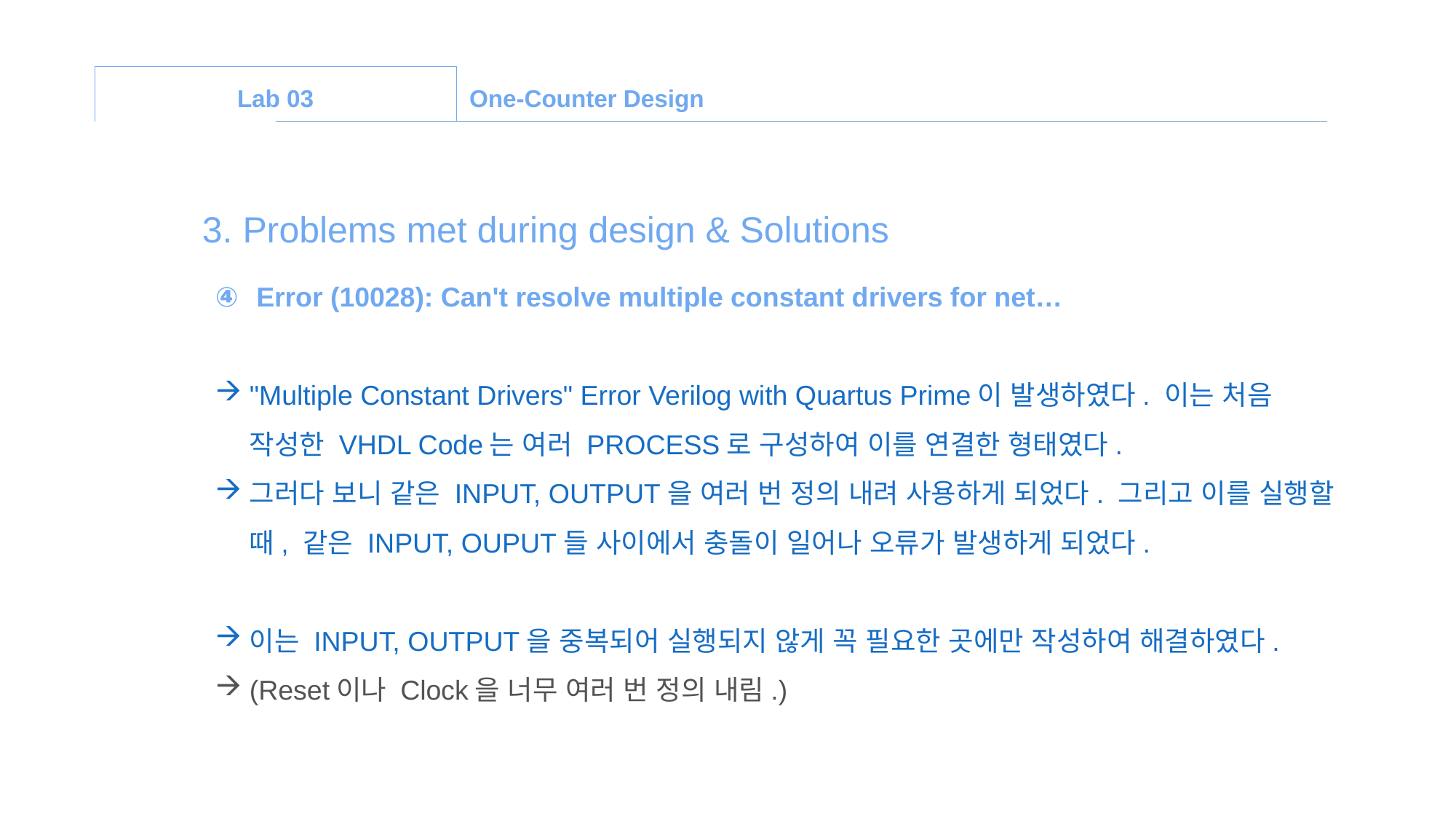

Lab 03
One-Counter Design
3. Problems met during design & Solutions
Error (10028): Can't resolve multiple constant drivers for net…

"Multiple Constant Drivers" Error Verilog with Quartus Prime이 발생하였다. 이는 처음 작성한 VHDL Code는 여러 PROCESS로 구성하여 이를 연결한 형태였다.
그러다 보니 같은 INPUT, OUTPUT을 여러 번 정의 내려 사용하게 되었다. 그리고 이를 실행할 때, 같은 INPUT, OUPUT들 사이에서 충돌이 일어나 오류가 발생하게 되었다.

이는 INPUT, OUTPUT을 중복되어 실행되지 않게 꼭 필요한 곳에만 작성하여 해결하였다.
(Reset이나 Clock을 너무 여러 번 정의 내림.)